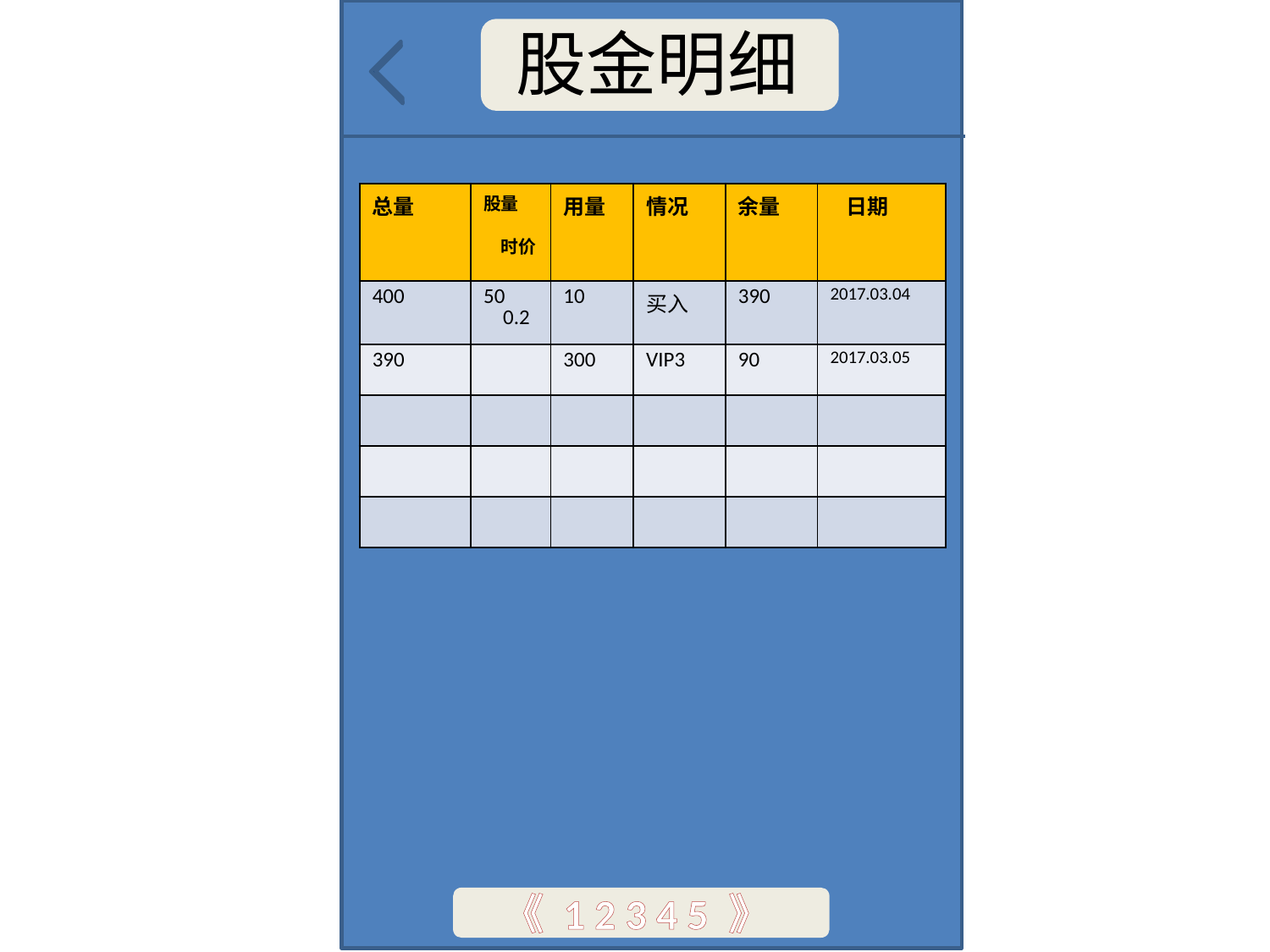

股金明细

| 总量 | 股量 时价 | 用量 | 情况 | 余量 | 日期 |
| --- | --- | --- | --- | --- | --- |
| 400 | 50 0.2 | 10 | 买入 | 390 | 2017.03.04 |
| 390 |  | 300 | VIP3 | 90 | 2017.03.05 |
|  |  |  |  |  |  |
|  |  |  |  |  |  |
|  |  |  |  |  |  |
《 1 2 3 4 5 》